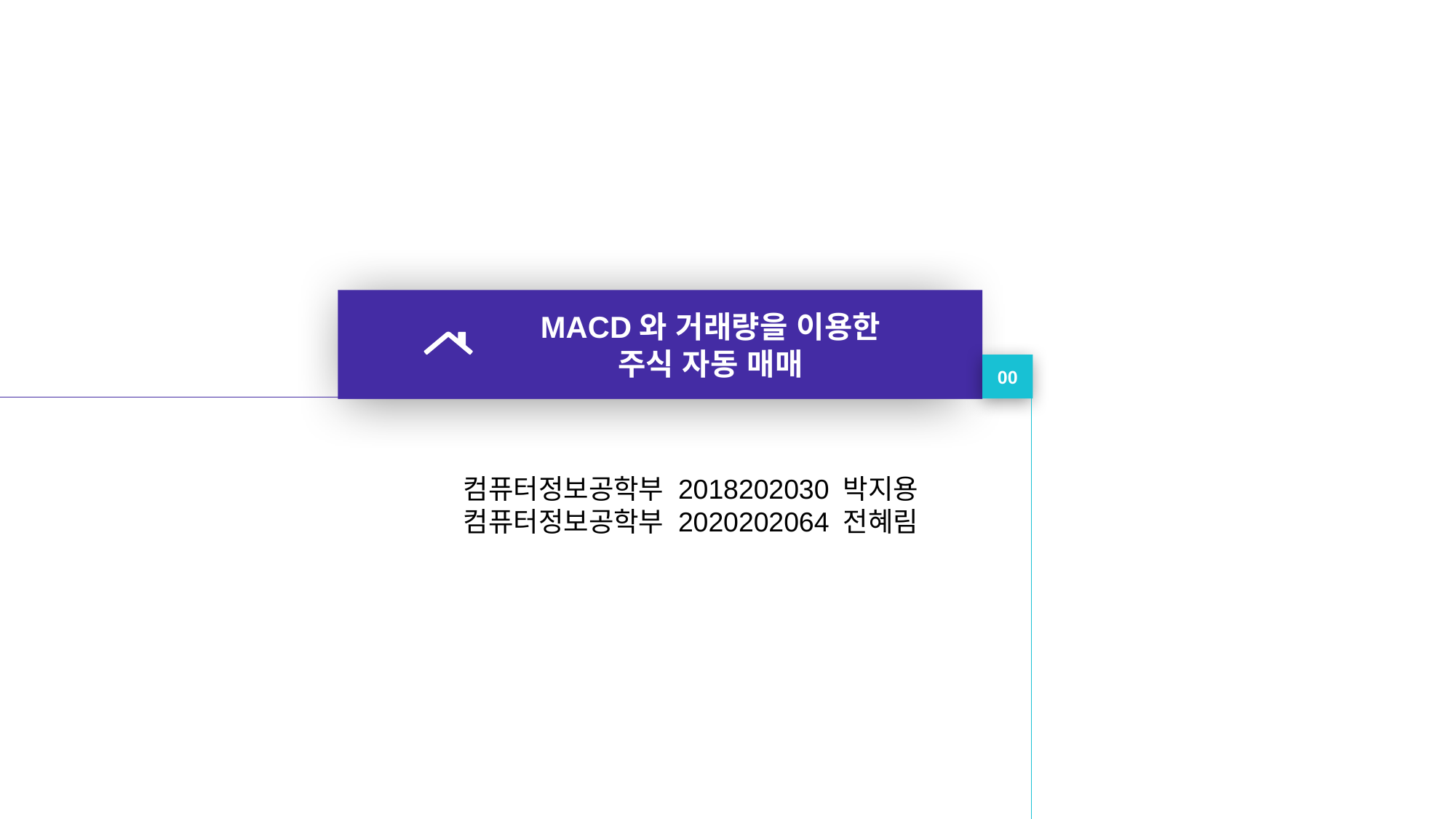

MACD와 거래량을 이용한
주식 자동 매매

00
컴퓨터정보공학부 2018202030 박지용
컴퓨터정보공학부 2020202064 전혜림